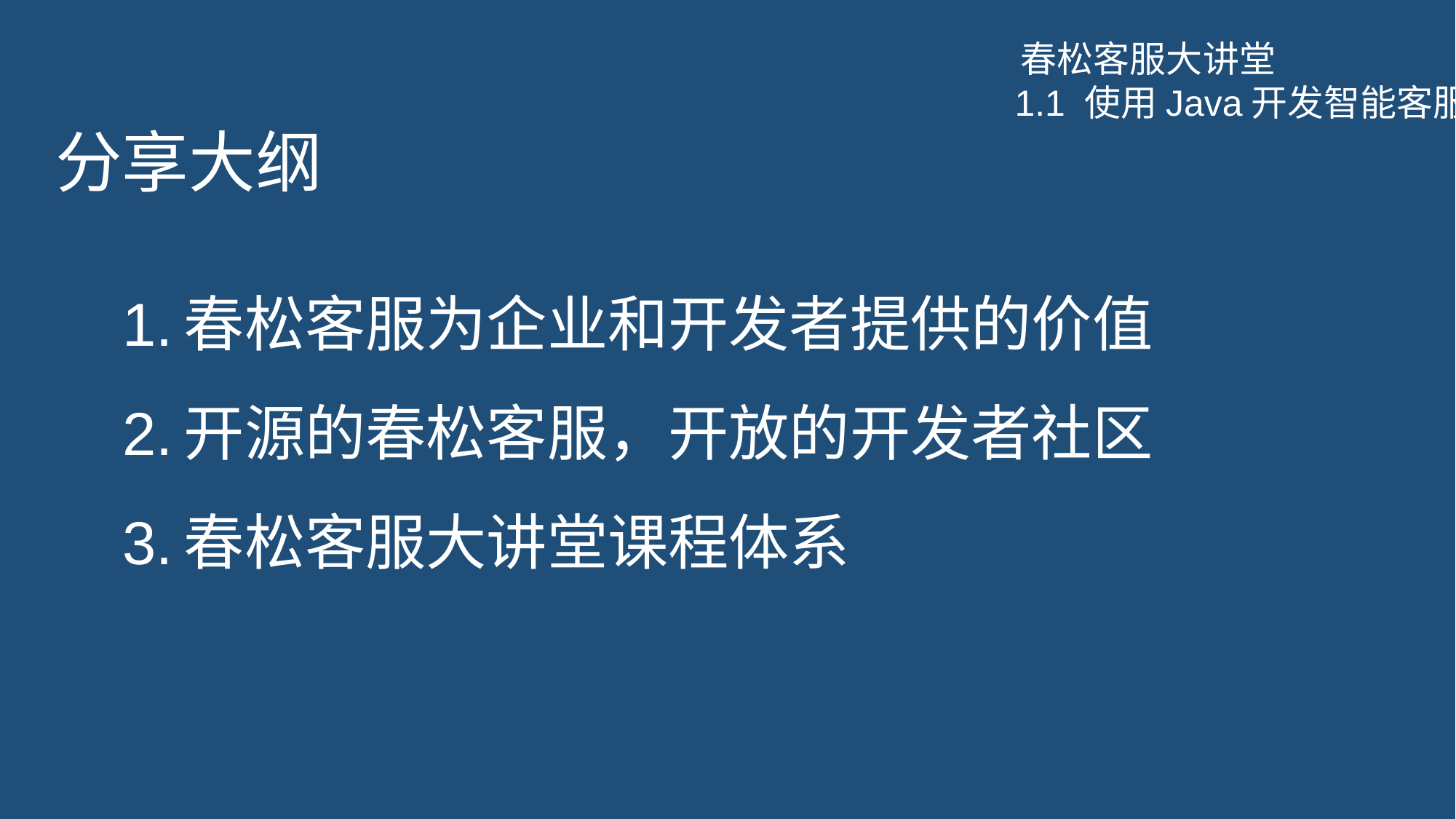

春松客服大讲堂
1.1 使用Java开发智能客服
# 分享大纲
春松客服为企业和开发者提供的价值
开源的春松客服，开放的开发者社区
春松客服大讲堂课程体系